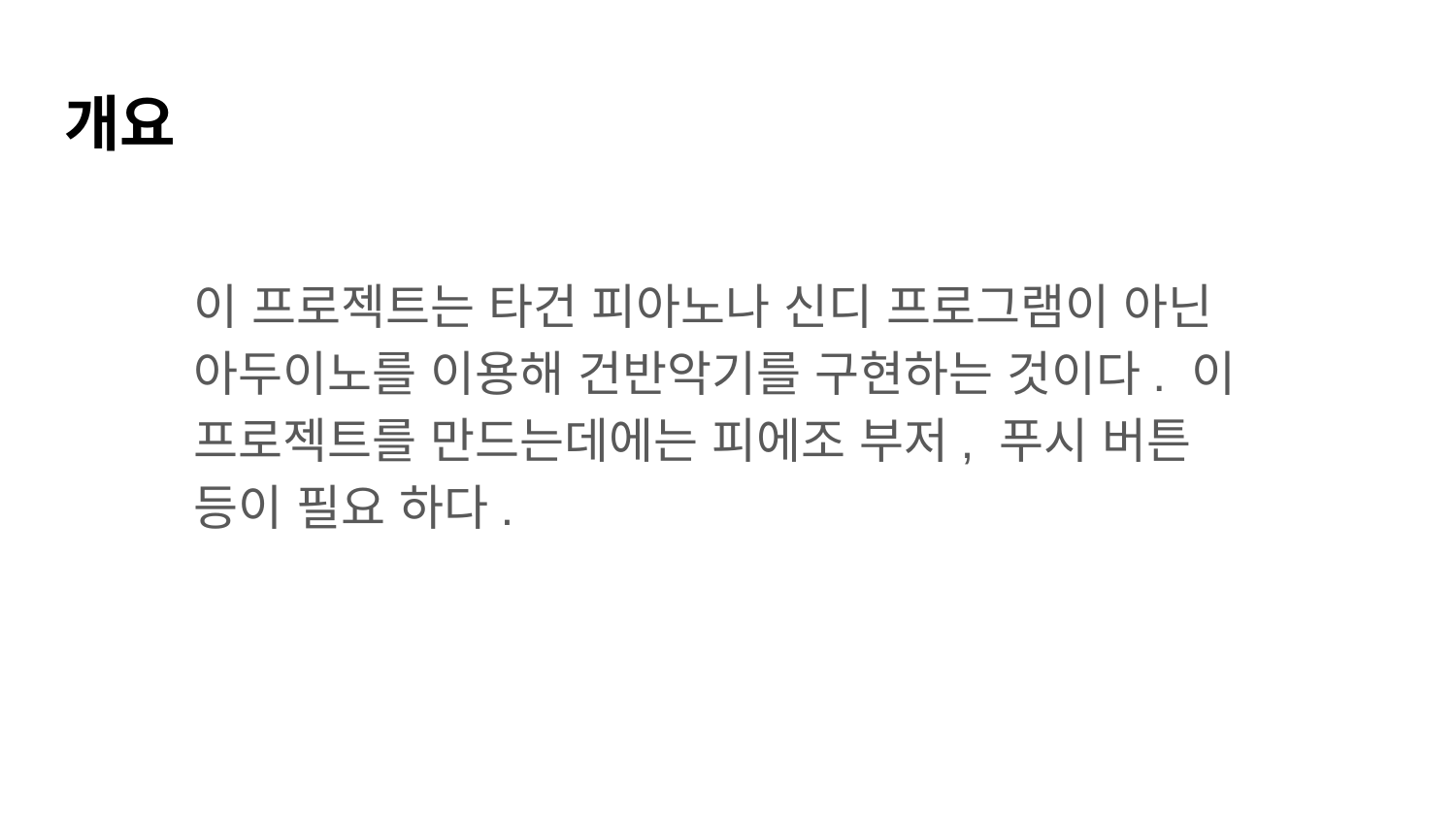

# 개요

이 프로젝트는 타건 피아노나 신디 프로그램이 아닌 아두이노를 이용해 건반악기를 구현하는 것이다. 이 프로젝트를 만드는데에는 피에조 부저, 푸시 버튼 등이 필요 하다.